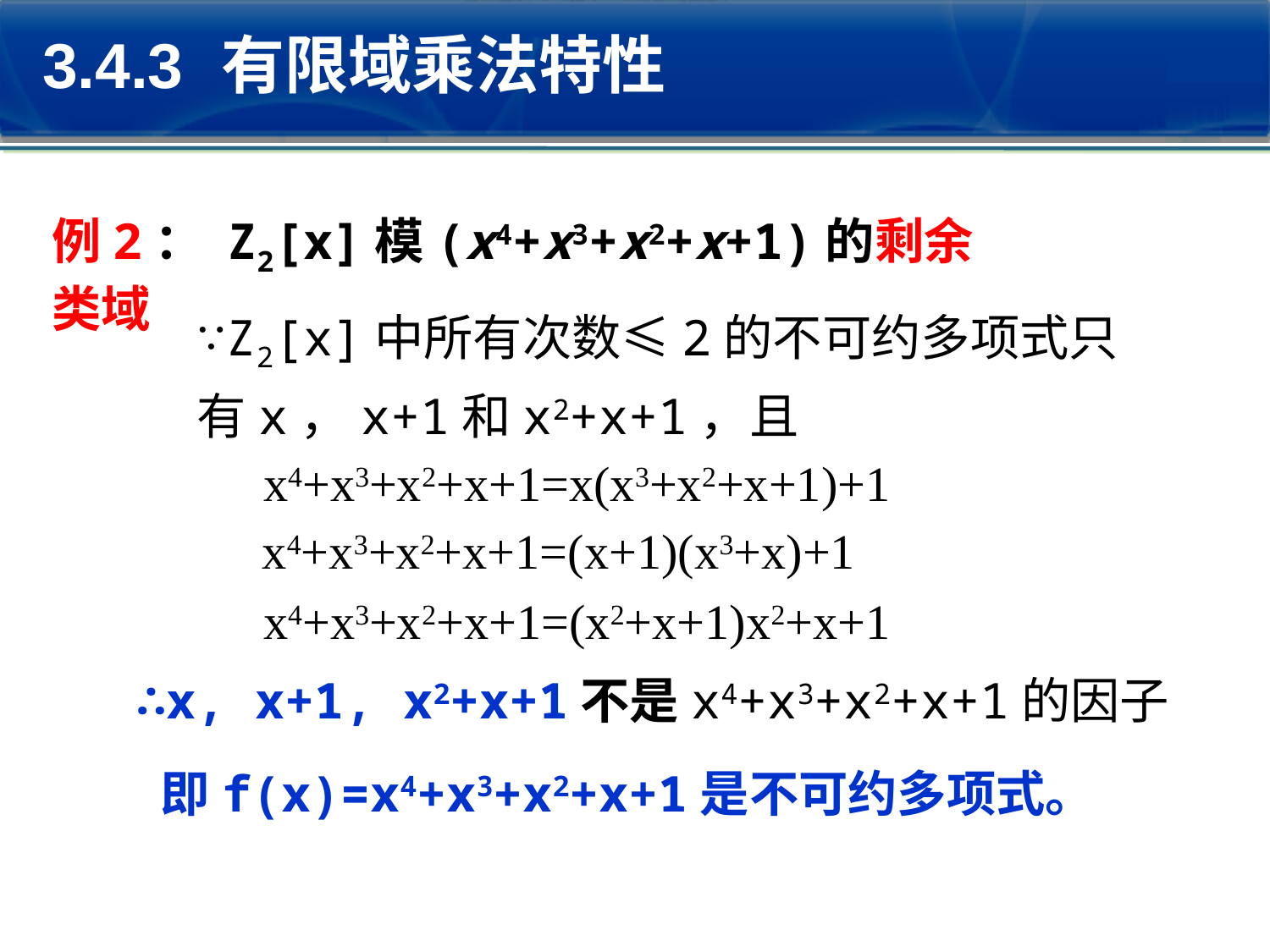

3.4.3 有限域乘法特性
例2： Z2[x]模(x4+x3+x2+x+1)的剩余类域
∵Z2[x]中所有次数≤2的不可约多项式只有x，x+1和x2+x+1，且
x4+x3+x2+x+1=x(x3+x2+x+1)+1
x4+x3+x2+x+1=(x+1)(x3+x)+1
x4+x3+x2+x+1=(x2+x+1)x2+x+1
∴x, x+1, x2+x+1不是x4+x3+x2+x+1的因子
即f(x)=x4+x3+x2+x+1是不可约多项式。